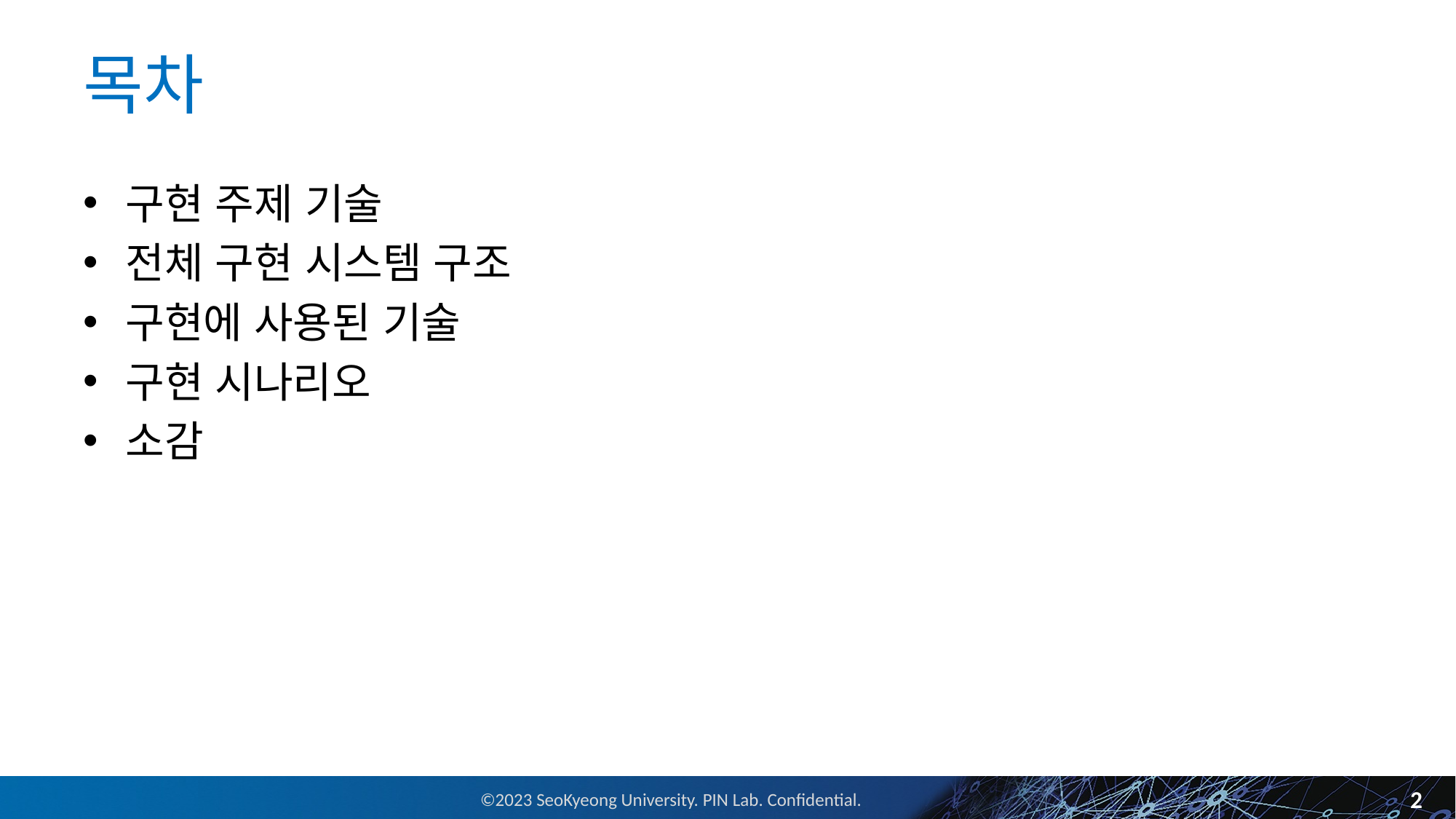

# 목차
구현 주제 기술
전체 구현 시스템 구조
구현에 사용된 기술
구현 시나리오
소감
2